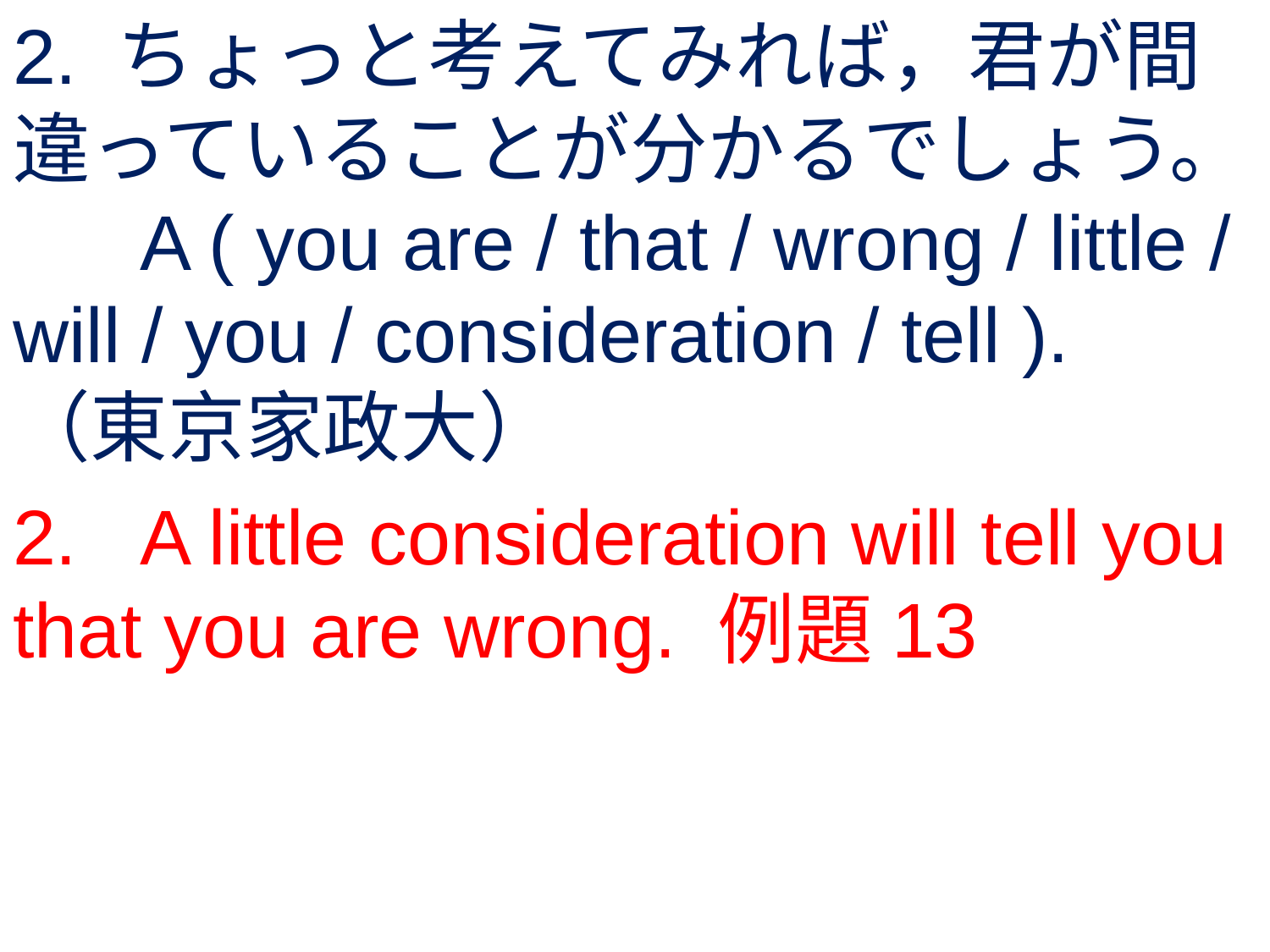

# 2. ちょっと考えてみれば，君が間違っていることが分かるでしょう。	A ( you are / that / wrong / little / will / you / consideration / tell ).	（東京家政大）
2.	A little consideration will tell you that you are wrong. 例題13